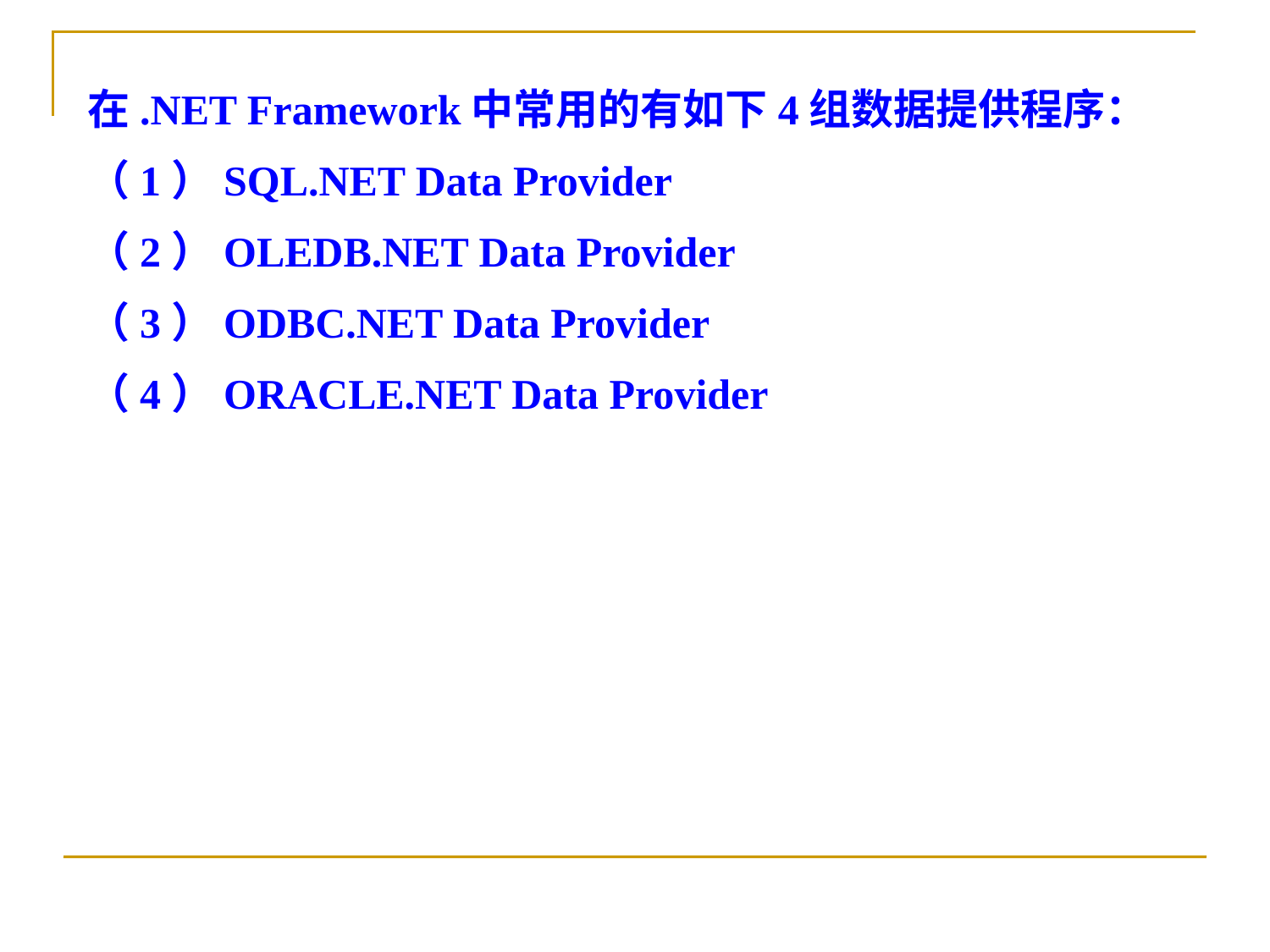

在.NET Framework中常用的有如下4组数据提供程序：
（1）SQL.NET Data Provider
（2）OLEDB.NET Data Provider
（3）ODBC.NET Data Provider
（4）ORACLE.NET Data Provider